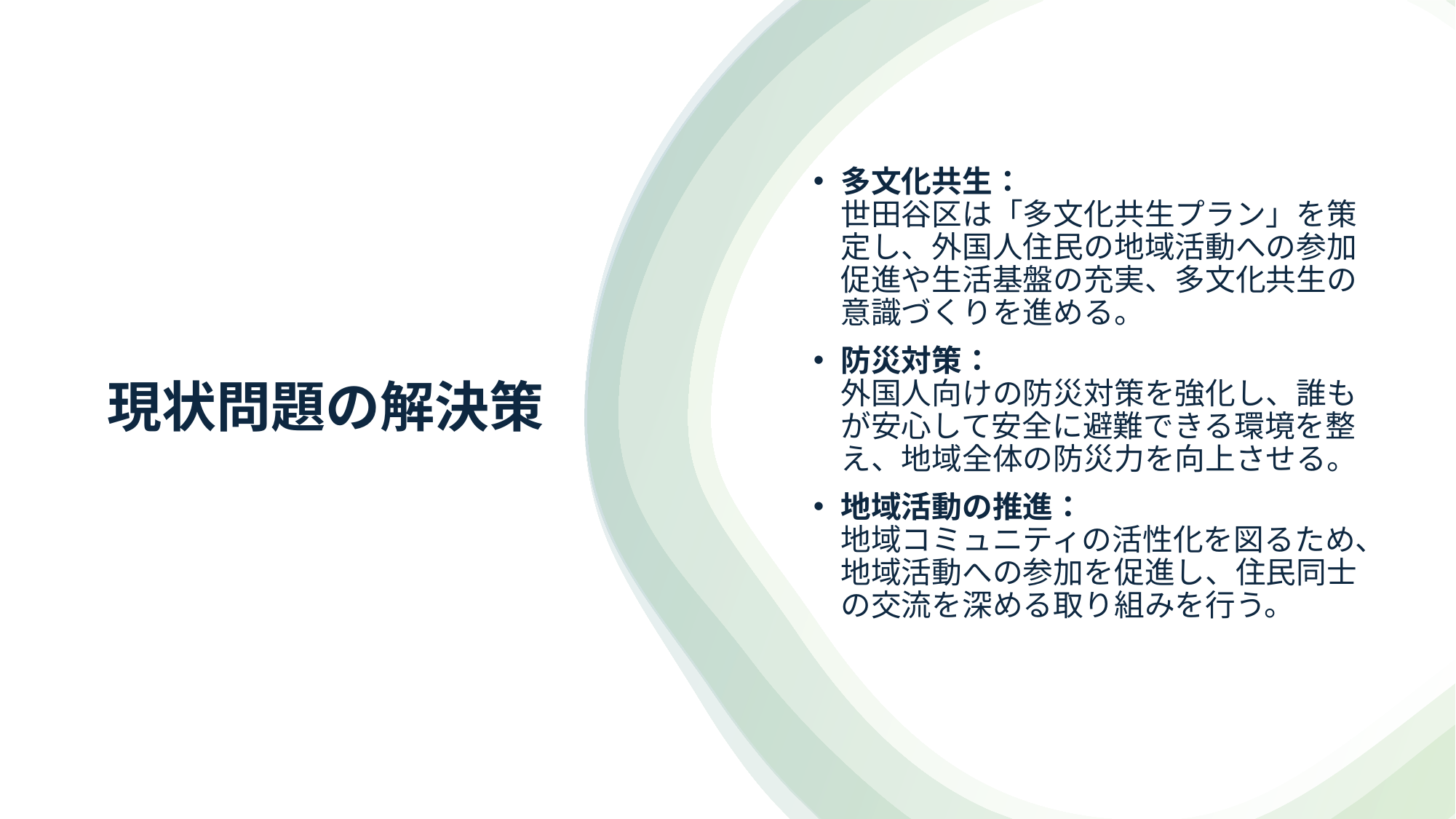

多文化共生：
世田谷区は「多文化共生プラン」を策定し、外国人住民の地域活動への参加促進や生活基盤の充実、多文化共生の意識づくりを進める。
防災対策：
外国人向けの防災対策を強化し、誰もが安心して安全に避難できる環境を整え、地域全体の防災力を向上させる。
地域活動の推進：
地域コミュニティの活性化を図るため、地域活動への参加を促進し、住民同士の交流を深める取り組みを行う。

# 現状問題の解決策